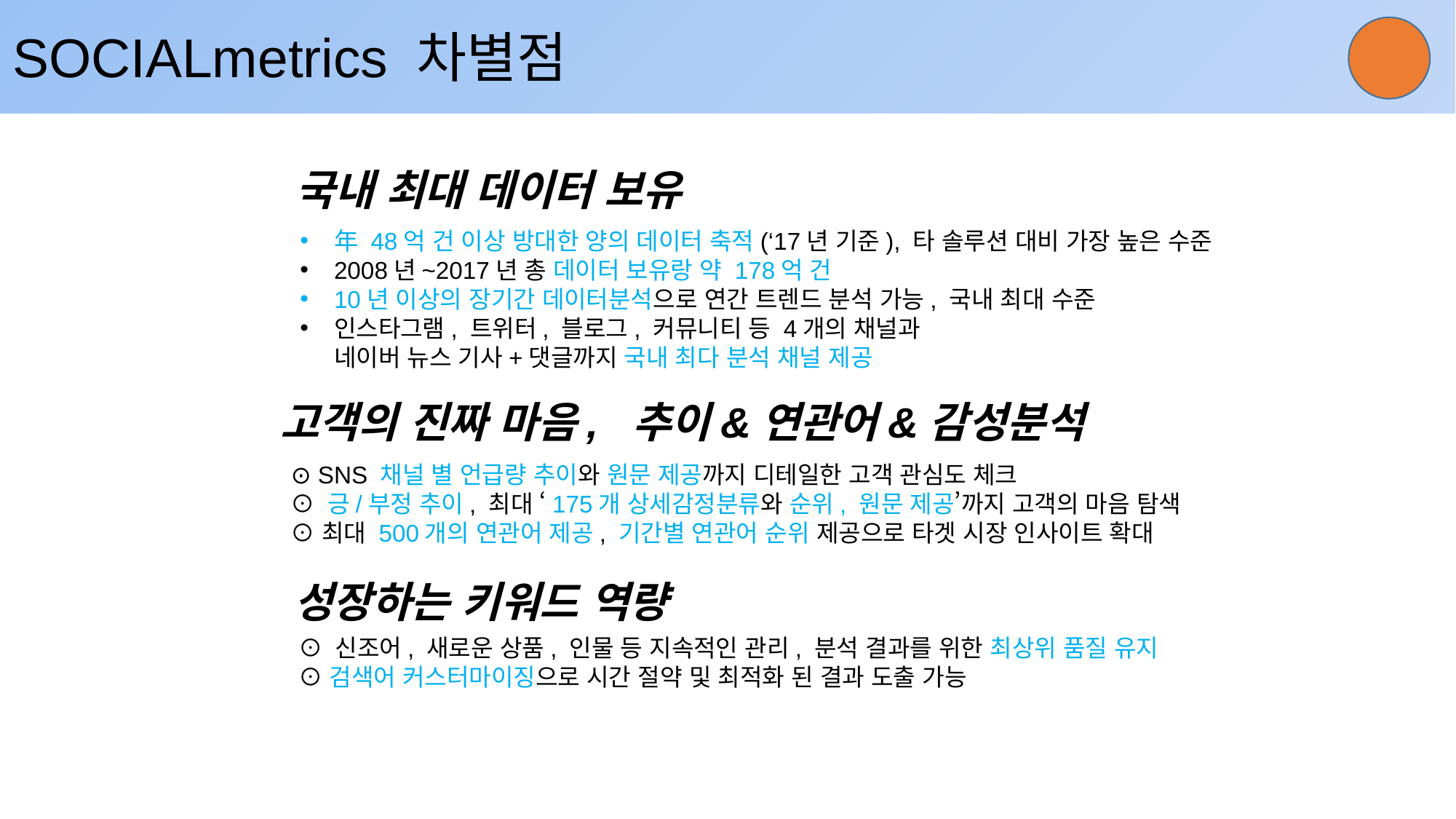

SOCIALmetrics 차별점

국내 최대 데이터 보유
年 48억 건 이상 방대한 양의 데이터 축적(‘17년 기준), 타 솔루션 대비 가장 높은 수준
2008년~2017년 총 데이터 보유랑 약 178억 건
10년 이상의 장기간 데이터분석으로 연간 트렌드 분석 가능, 국내 최대 수준
인스타그램, 트위터, 블로그, 커뮤니티 등 4개의 채널과
네이버 뉴스 기사+댓글까지 국내 최다 분석 채널 제공
고객의 진짜 마음,  추이&연관어&감성분석
⊙ SNS 채널 별 언급량 추이와 원문 제공까지 디테일한 고객 관심도 체크
⊙ 긍/부정 추이, 최대 ‘175개 상세감정분류와 순위, 원문 제공’까지 고객의 마음 탐색
⊙ 최대 500개의 연관어 제공, 기간별 연관어 순위 제공으로 타겟 시장 인사이트 확대
성장하는 키워드 역량
⊙ 신조어, 새로운 상품, 인물 등 지속적인 관리, 분석 결과를 위한 최상위 품질 유지
⊙ 검색어 커스터마이징으로 시간 절약 및 최적화 된 결과 도출 가능